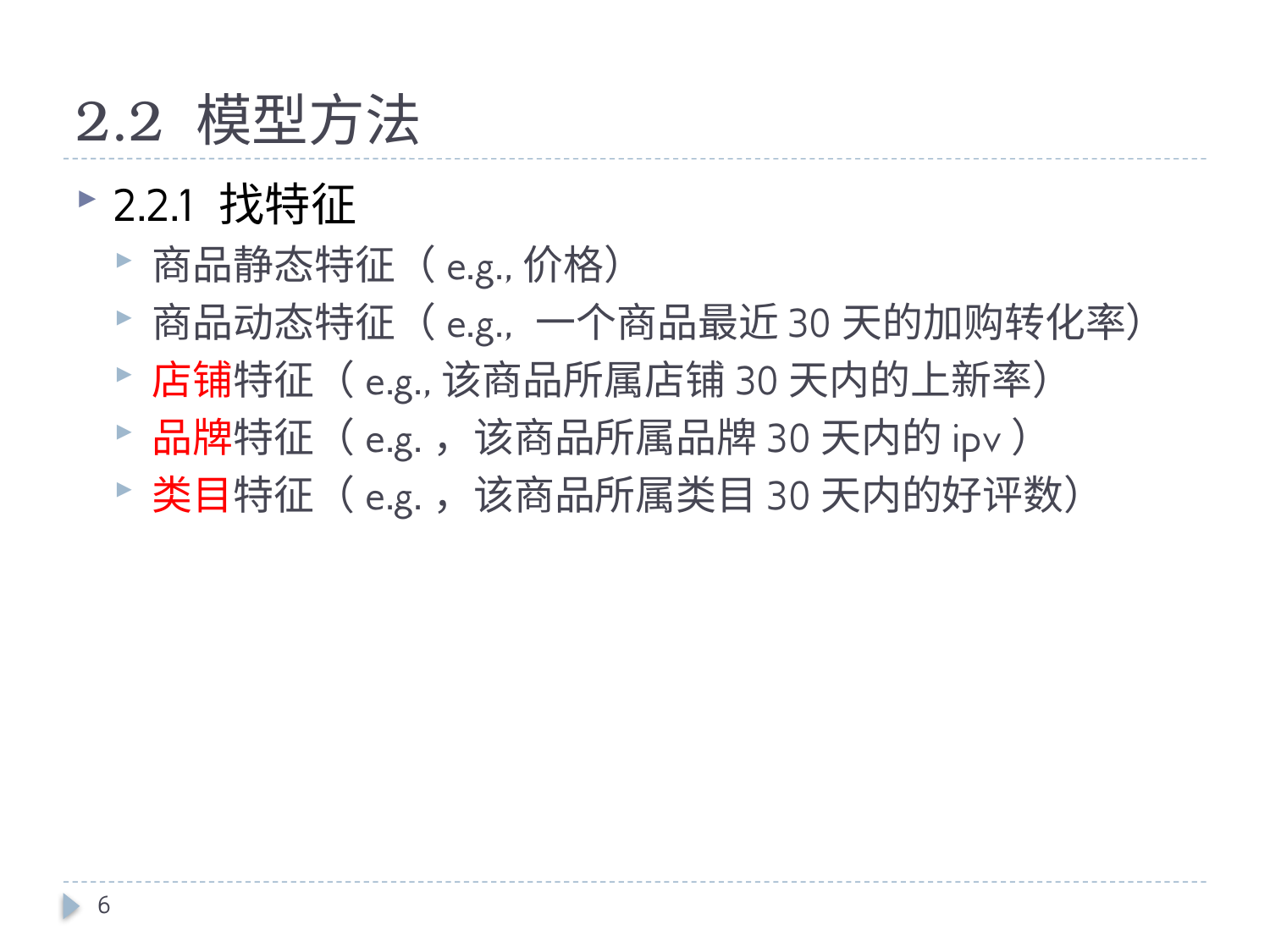

# 2.2 模型方法
2.2.1 找特征
商品静态特征（e.g.,价格）
商品动态特征（e.g., 一个商品最近30天的加购转化率）
店铺特征（e.g.,该商品所属店铺30天内的上新率）
品牌特征（e.g.，该商品所属品牌30天内的ipv）
类目特征（e.g.，该商品所属类目30天内的好评数）

6